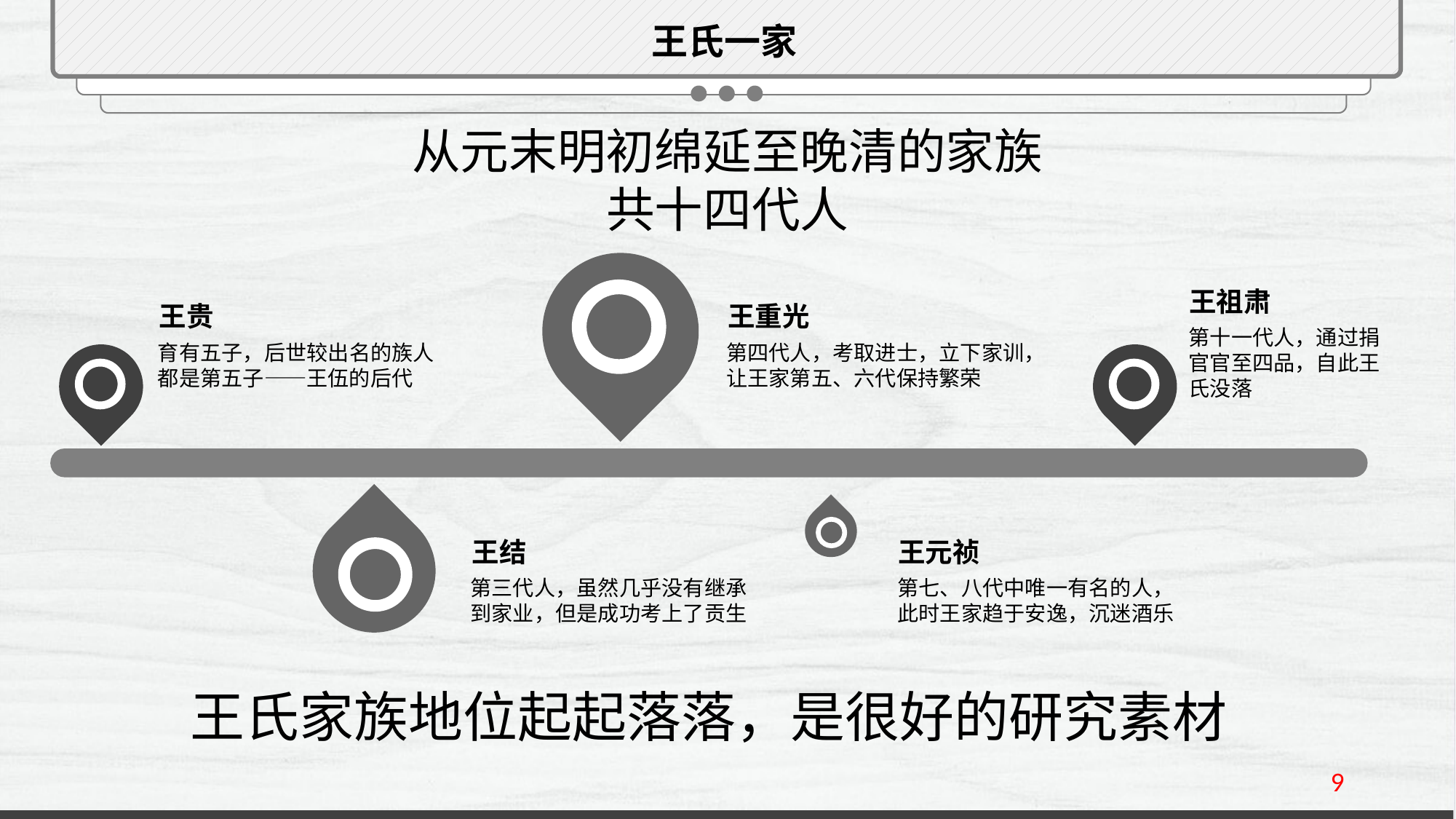

王氏一家
从元末明初绵延至晚清的家族
共十四代人

王祖肃
第十一代人，通过捐官官至四品，自此王氏没落
王贵
育有五子，后世较出名的族人都是第五子——王伍的后代
王重光
第四代人，考取进士，立下家训，让王家第五、六代保持繁荣

王结
第三代人，虽然几乎没有继承到家业，但是成功考上了贡生
王元祯
第七、八代中唯一有名的人，此时王家趋于安逸，沉迷酒乐
王氏家族地位起起落落，是很好的研究素材
9